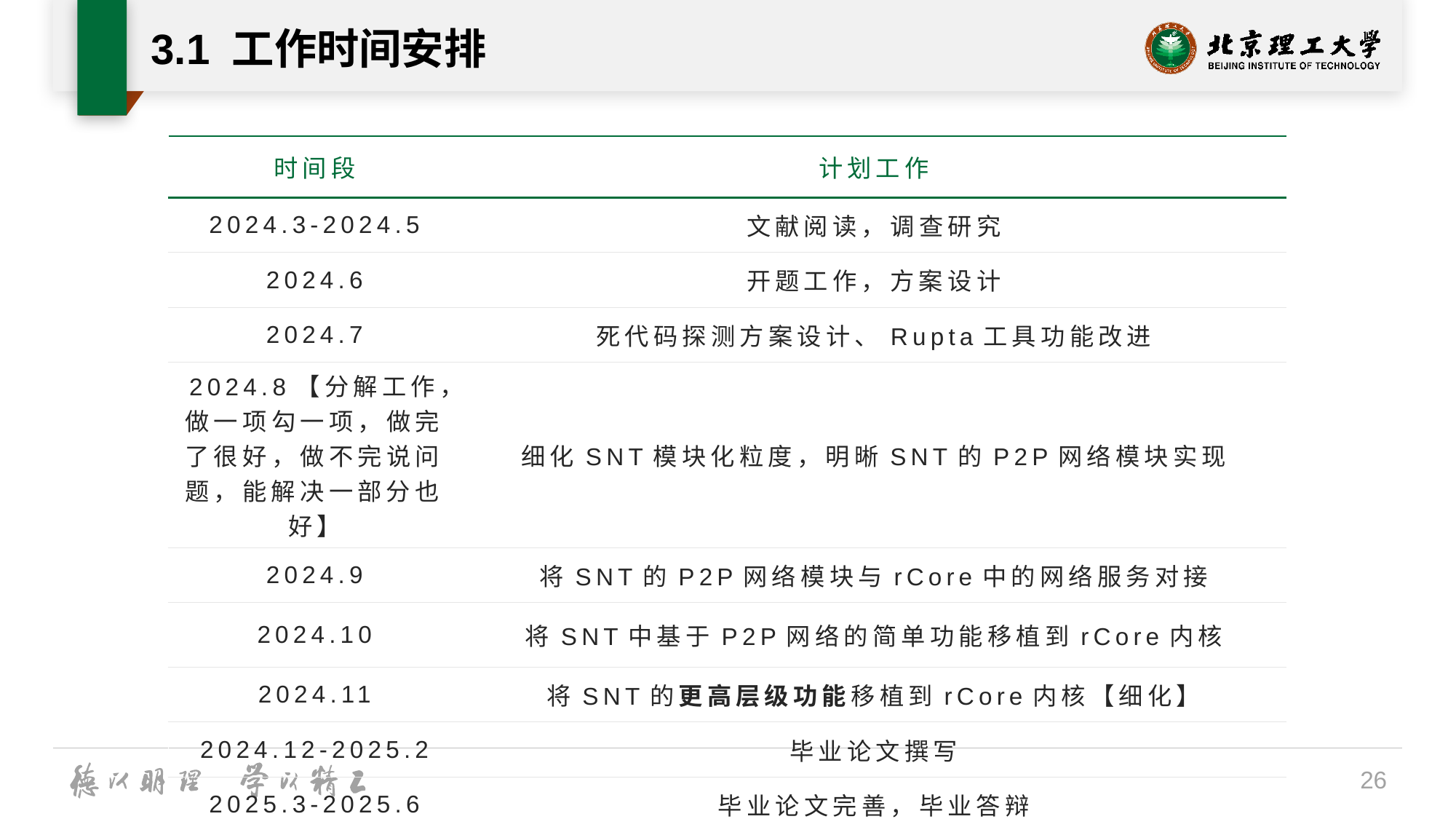

# 3.1 工作时间安排
| 时间段 | 计划工作 |
| --- | --- |
| 2024.3-2024.5 | 文献阅读，调查研究 |
| 2024.6 | 开题工作，方案设计 |
| 2024.7 | 死代码探测方案设计、Rupta工具功能改进 |
| 2024.8【分解工作，做一项勾一项，做完了很好，做不完说问题，能解决一部分也好】 | 细化SNT模块化粒度，明晰SNT的P2P网络模块实现 |
| 2024.9 | 将SNT的P2P网络模块与rCore中的网络服务对接 |
| 2024.10 | 将SNT中基于P2P网络的简单功能移植到rCore内核 |
| 2024.11 | 将SNT的更高层级功能移植到rCore内核【细化】 |
| 2024.12-2025.2 | 毕业论文撰写 |
| 2025.3-2025.6 | 毕业论文完善，毕业答辩 |